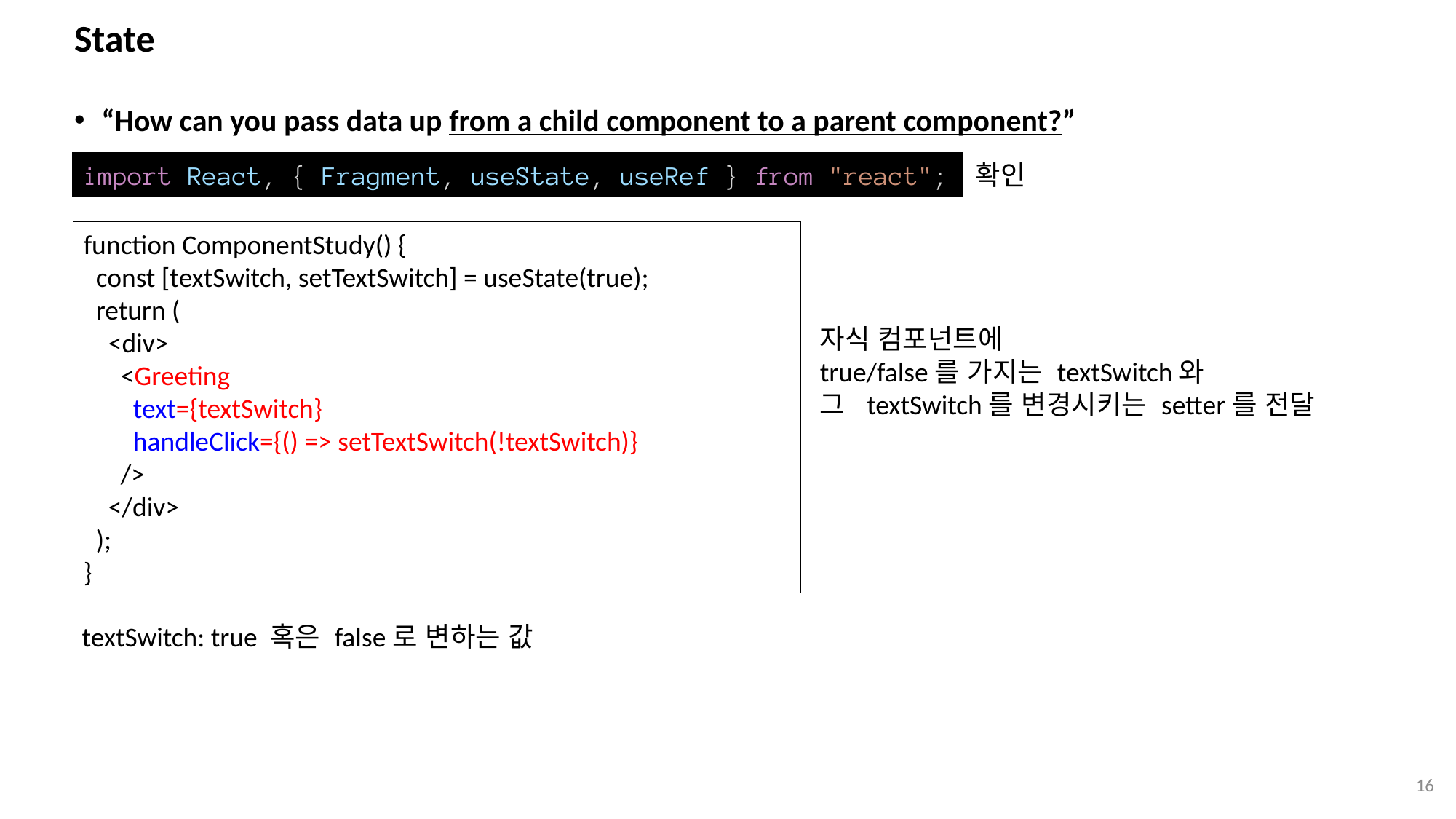

# State
“How can you pass data up from a child component to a parent component?”

import React, { Fragment, useState, useRef } from "react";
확인
function ComponentStudy() {
  const [textSwitch, setTextSwitch] = useState(true);
  return (
    <div>
      <Greeting
        text={textSwitch}
        handleClick={() => setTextSwitch(!textSwitch)}
      />
    </div>
  );
}
자식 컴포넌트에
true/false를 가지는 textSwitch와
그  textSwitch를 변경시키는 setter를 전달
textSwitch: true 혹은 false로 변하는 값
16